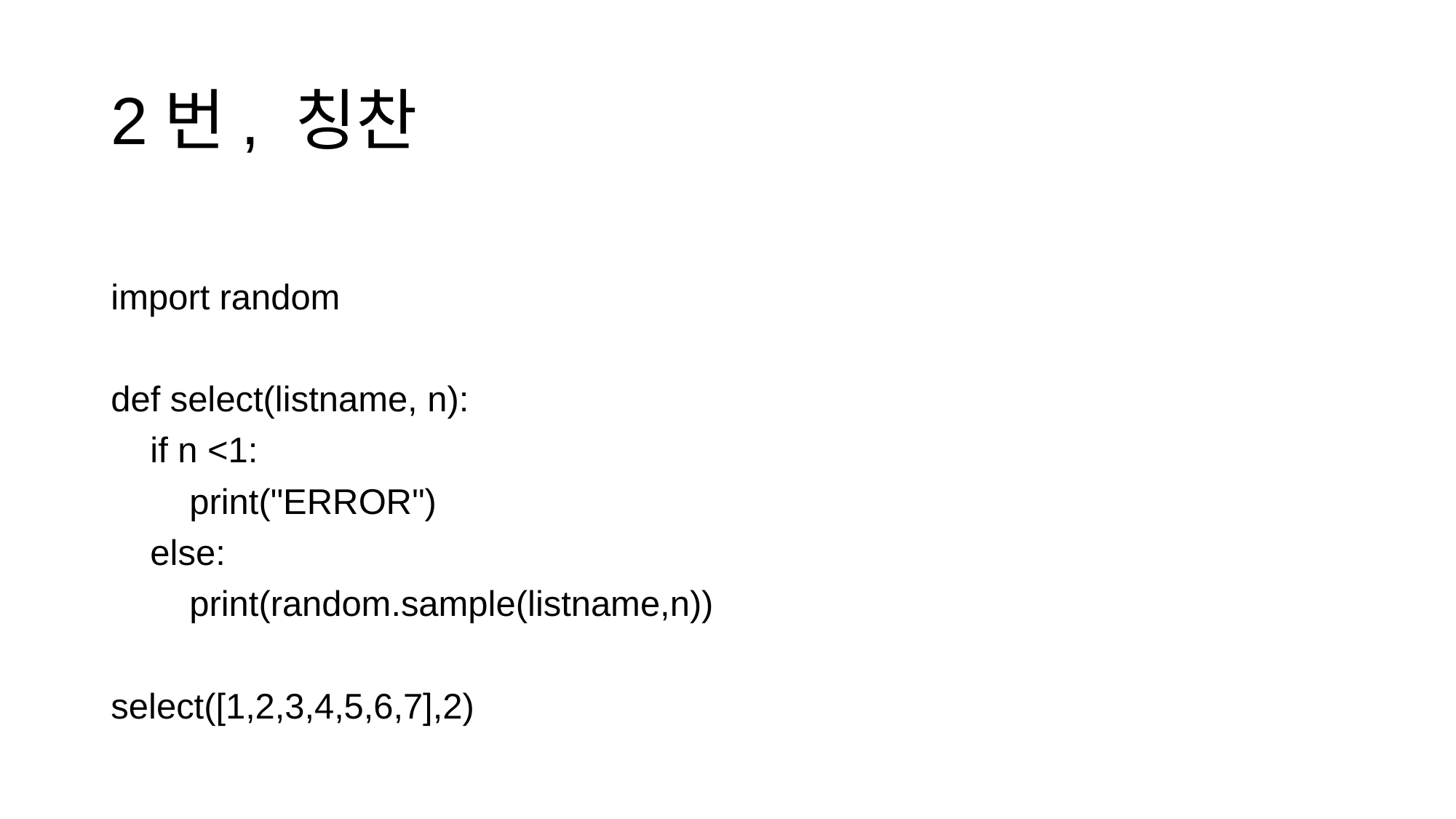

# 2번, 칭찬

import random

def select(listname, n):
    if n <1:
        print("ERROR")
    else:
        print(random.sample(listname,n))

select([1,2,3,4,5,6,7],2)